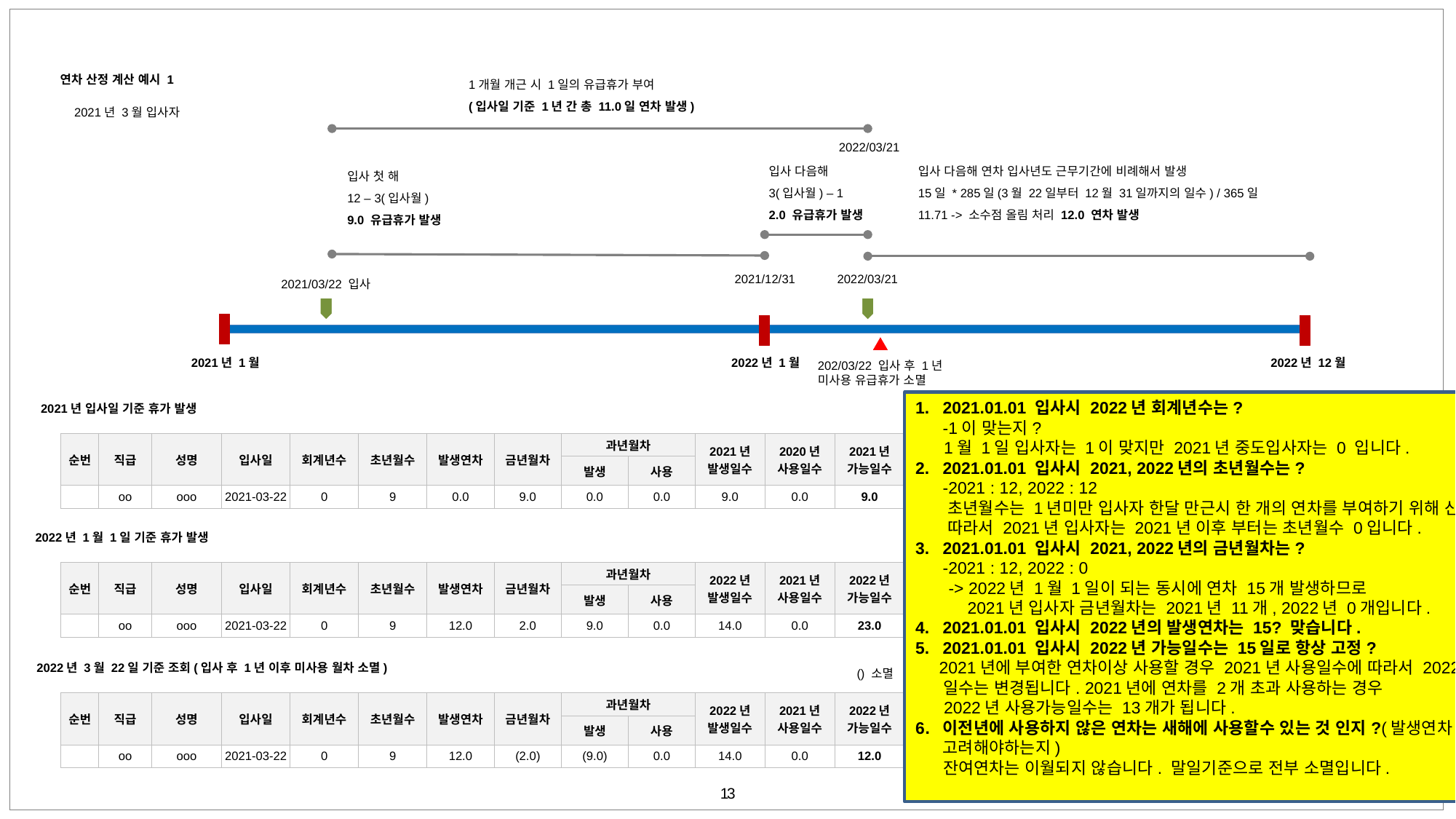

1개월 개근 시 1일의 유급휴가 부여
(입사일 기준 1년 간 총 11.0일 연차 발생)
연차 산정 계산 예시 1
2021년 3월 입사자
2022/03/21
입사 다음해
3(입사월) – 1
2.0 유급휴가 발생
입사 다음해 연차 입사년도 근무기간에 비례해서 발생
15일 * 285일(3월 22일부터 12월 31일까지의 일수) / 365일
11.71 -> 소수점 올림 처리 12.0 연차 발생
입사 첫 해
12 – 3(입사월)
9.0 유급휴가 발생
2022/03/21
2021/12/31
2021/03/22 입사

2021년 1월
2022년 1월

2022년 12월
202/03/22 입사 후 1년
미사용 유급휴가 소멸
2021.01.01 입사시 2022년 회계년수는?
-1이 맞는지?
      1월 1일 입사자는 1이 맞지만 2021년 중도입사자는 0 입니다.
2021.01.01 입사시 2021, 2022년의 초년월수는?
-2021 : 12, 2022 : 12
      초년월수는 1년미만 입사자 한달 만근시 한 개의 연차를 부여하기 위해 산정합니다.
      따라서 2021년 입사자는 2021년 이후 부터는 초년월수 0입니다.
2021.01.01 입사시 2021, 2022년의 금년월차는?
-2021 : 12, 2022 : 0
       -> 2022년 1월 1일이 되는 동시에 연차 15개 발생하므로
           2021년 입사자 금년월차는 2021년 11개, 2022년 0개입니다.
2021.01.01 입사시 2022년의 발생연차는 15? 맞습니다.
2021.01.01 입사시 2022년 가능일수는 15일로 항상 고정?
     2021년에 부여한 연차이상 사용할 경우 2021년 사용일수에 따라서 2022년 사용가능
     일수는 변경됩니다. 2021년에 연차를 2개 초과 사용하는 경우
      2022년 사용가능일수는 13개가 됩니다.
이전년에 사용하지 않은 연차는 새해에 사용할수 있는 것 인지?(발생연차 계산시 고려해야하는지)
     잔여연차는 이월되지 않습니다. 말일기준으로 전부 소멸입니다.
2021년 입사일 기준 휴가 발생
| 순번 | 직급 | 성명 | 입사일 | 회계년수 | 초년월수 | 발생연차 | 금년월차 | 과년월차 |  | 2021년 발생일수 | 2020년 사용일수 | 2021년 가능일수 |
| --- | --- | --- | --- | --- | --- | --- | --- | --- | --- | --- | --- | --- |
|  |  |  |  |  |  |  |  | 발생 | 사용 |  |  |  |
|  | oo | ooo | 2021-03-22 | 0 | 9 | 0.0 | 9.0 | 0.0 | 0.0 | 9.0 | 0.0 | 9.0 |
2022년 1월 1일 기준 휴가 발생
| 순번 | 직급 | 성명 | 입사일 | 회계년수 | 초년월수 | 발생연차 | 금년월차 | 과년월차 |  | 2022년 발생일수 | 2021년 사용일수 | 2022년 가능일수 |
| --- | --- | --- | --- | --- | --- | --- | --- | --- | --- | --- | --- | --- |
|  |  |  |  |  |  |  |  | 발생 | 사용 |  |  |  |
|  | oo | ooo | 2021-03-22 | 0 | 9 | 12.0 | 2.0 | 9.0 | 0.0 | 14.0 | 0.0 | 23.0 |
2022년 3월 22일 기준 조회(입사 후 1년 이후 미사용 월차 소멸)
() 소멸
| 순번 | 직급 | 성명 | 입사일 | 회계년수 | 초년월수 | 발생연차 | 금년월차 | 과년월차 |  | 2022년 발생일수 | 2021년 사용일수 | 2022년 가능일수 |
| --- | --- | --- | --- | --- | --- | --- | --- | --- | --- | --- | --- | --- |
|  |  |  |  |  |  |  |  | 발생 | 사용 |  |  |  |
|  | oo | ooo | 2021-03-22 | 0 | 9 | 12.0 | (2.0) | (9.0) | 0.0 | 14.0 | 0.0 | 12.0 |